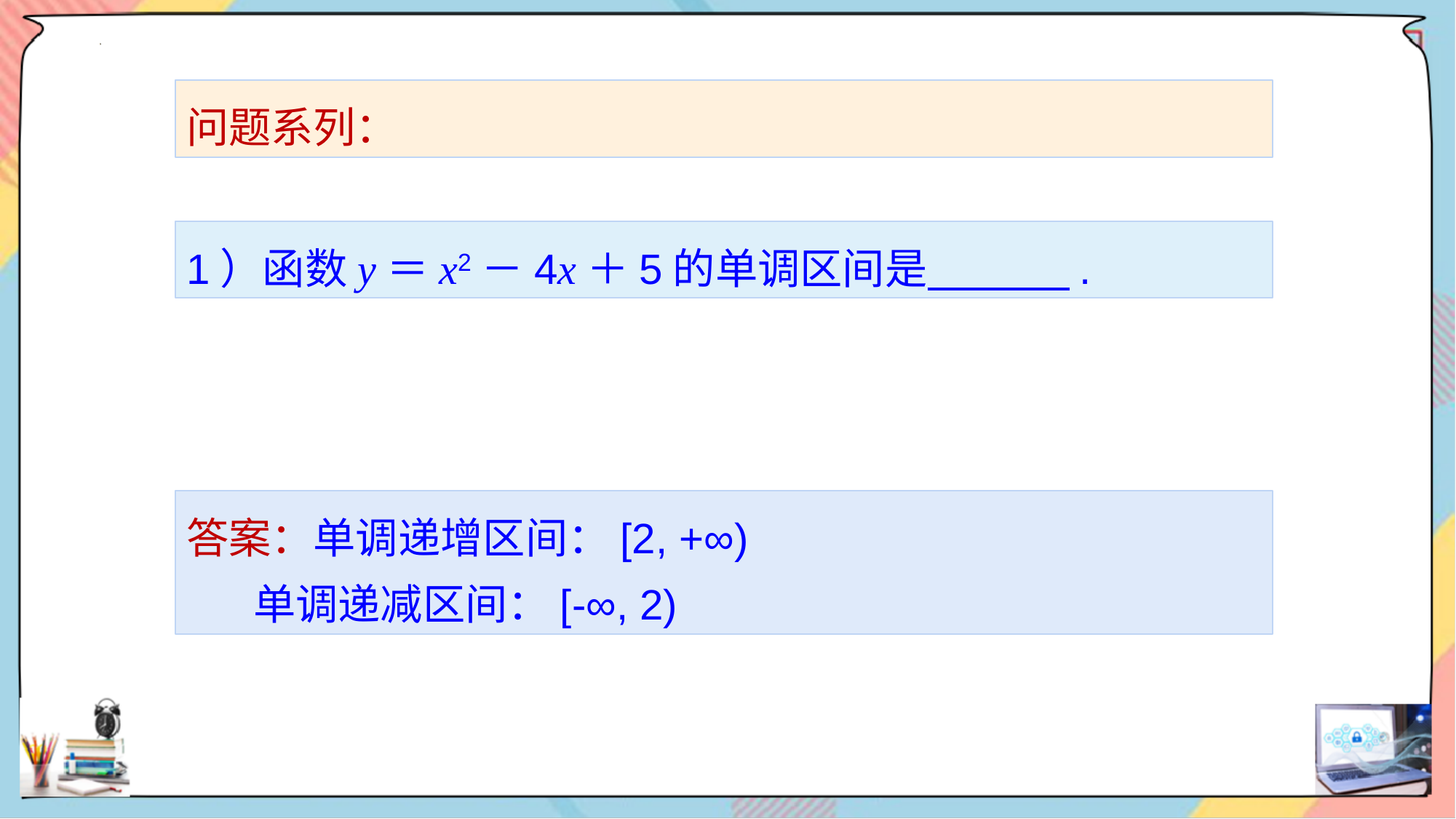

问题系列：
1）函数y＝x2－4x＋5的单调区间是               .
答案：单调递增区间：[2, +∞)
      单调递减区间：[-∞, 2)